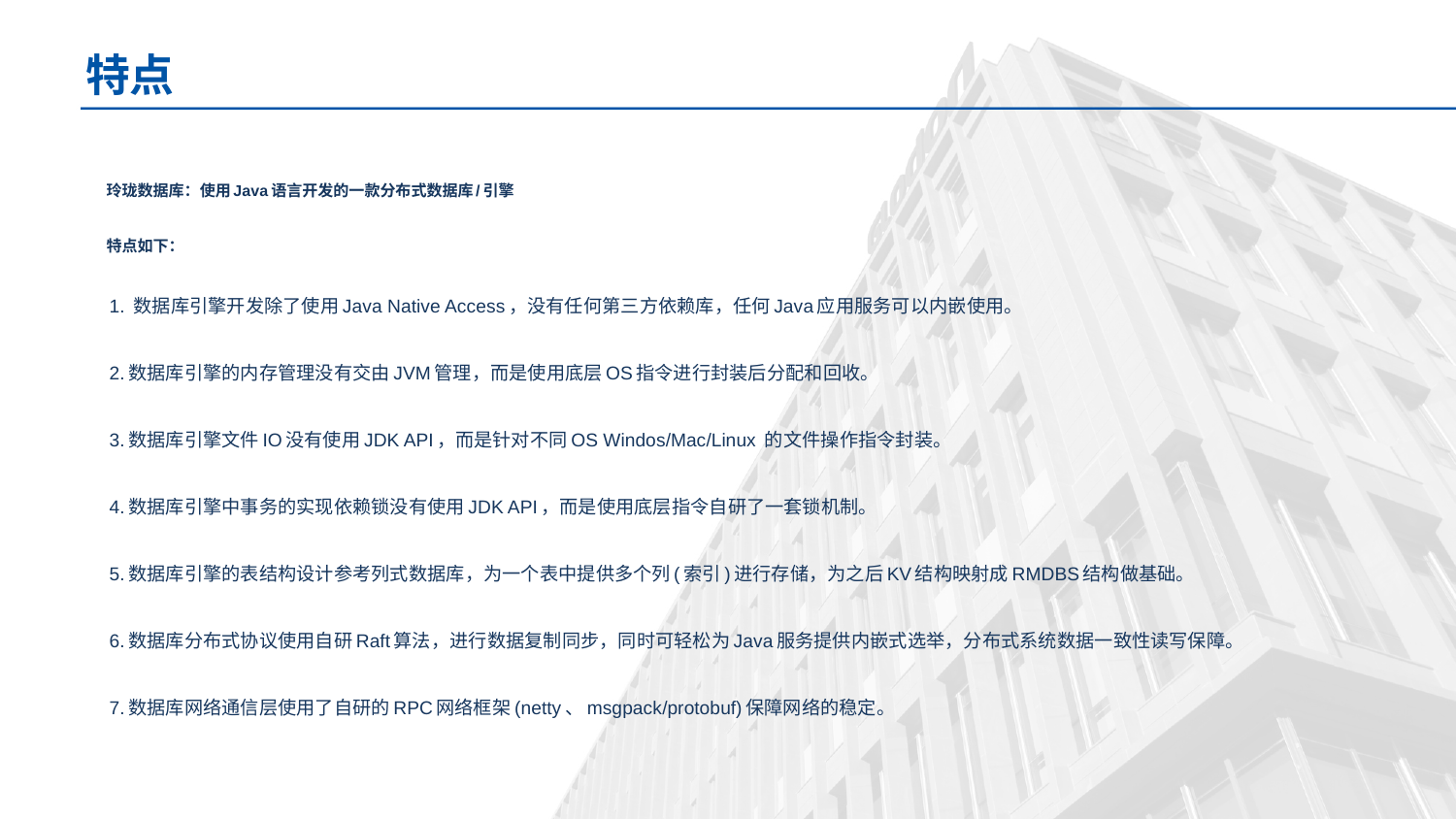

# 特点

    玲珑数据库：使用Java语言开发的一款分布式数据库/引擎

    特点如下：

    1. 数据库引擎开发除了使用Java Native Access，没有任何第三方依赖库，任何Java应用服务可以内嵌使用。

    2.数据库引擎的内存管理没有交由JVM管理，而是使用底层OS指令进行封装后分配和回收。

    3.数据库引擎文件IO没有使用JDK API，而是针对不同OS Windos/Mac/Linux 的文件操作指令封装。

    4.数据库引擎中事务的实现依赖锁没有使用JDK API，而是使用底层指令自研了一套锁机制。

    5.数据库引擎的表结构设计参考列式数据库，为一个表中提供多个列(索引)进行存储，为之后KV结构映射成RMDBS结构做基础。

    6.数据库分布式协议使用自研Raft算法，进行数据复制同步，同时可轻松为Java服务提供内嵌式选举，分布式系统数据一致性读写保障。

    7.数据库网络通信层使用了自研的RPC网络框架(netty、msgpack/protobuf)保障网络的稳定。